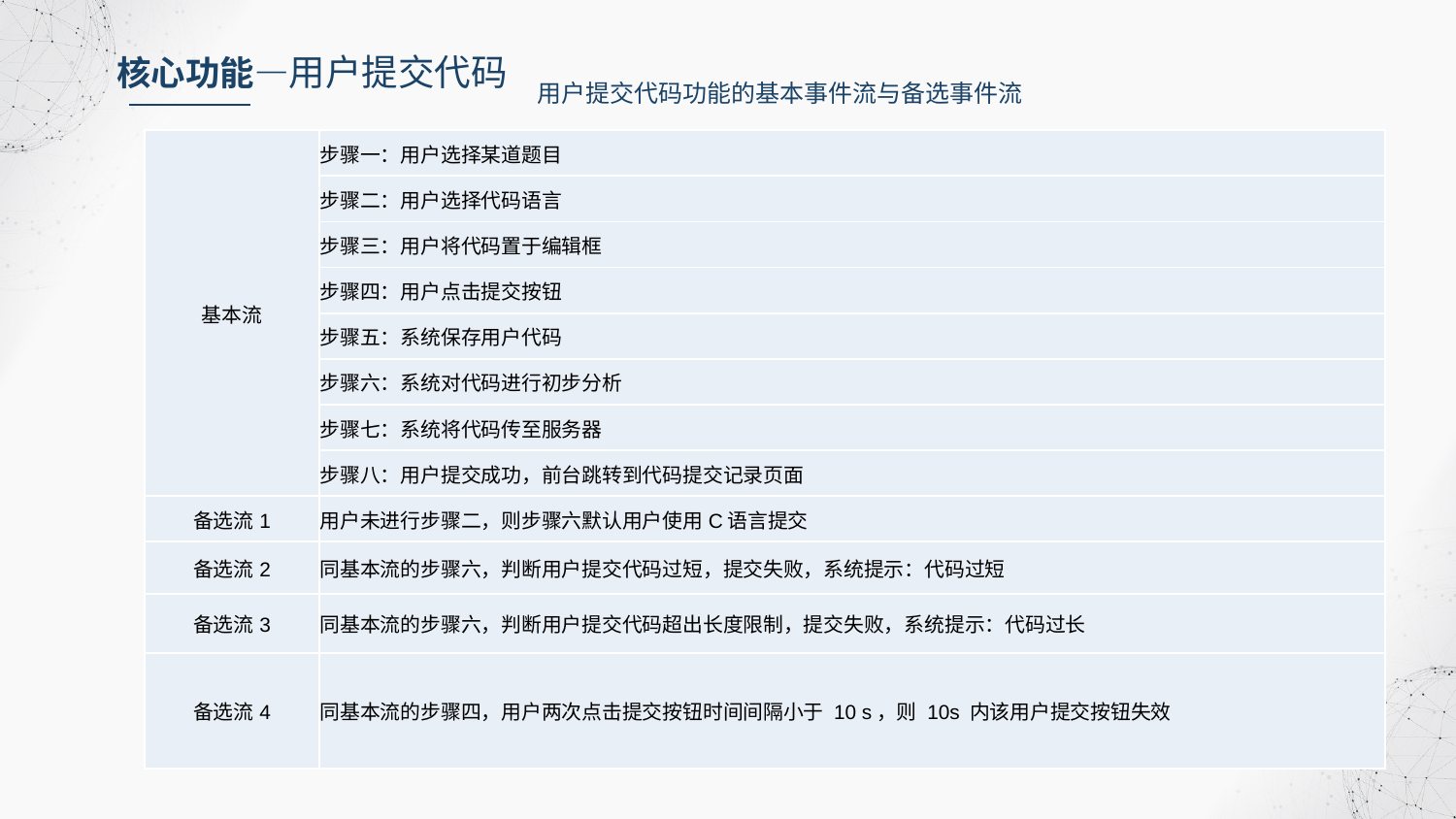

核心功能—用户提交代码

用户提交代码功能的基本事件流与备选事件流
| 基本流 | 步骤一：用户选择某道题目 |
| --- | --- |
|  | 步骤二：用户选择代码语言 |
|  | 步骤三：用户将代码置于编辑框 |
|  | 步骤四：用户点击提交按钮 |
|  | 步骤五：系统保存用户代码 |
|  | 步骤六：系统对代码进行初步分析 |
|  | 步骤七：系统将代码传至服务器 |
|  | 步骤八：用户提交成功，前台跳转到代码提交记录页面 |
| 备选流1 | 用户未进行步骤二，则步骤六默认用户使用C语言提交 |
| 备选流2 | 同基本流的步骤六，判断用户提交代码过短，提交失败，系统提示：代码过短 |
| 备选流3 | 同基本流的步骤六，判断用户提交代码超出长度限制，提交失败，系统提示：代码过长 |
| 备选流4 | 同基本流的步骤四，用户两次点击提交按钮时间间隔小于 10 s，则 10s 内该用户提交按钮失效 |